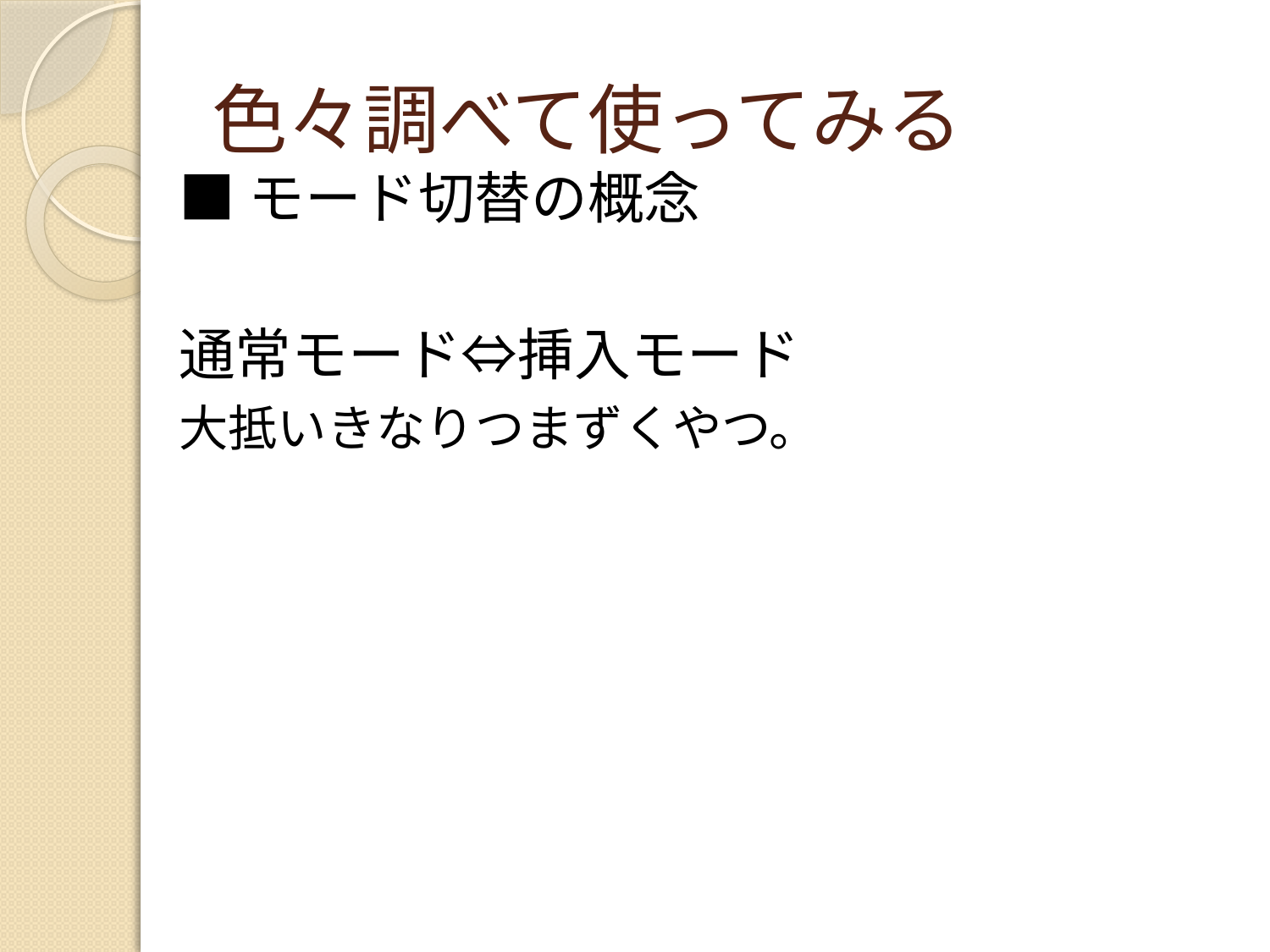

# 色々調べて使ってみる
■モード切替の概念

通常モード⇔挿入モード
大抵いきなりつまずくやつ。